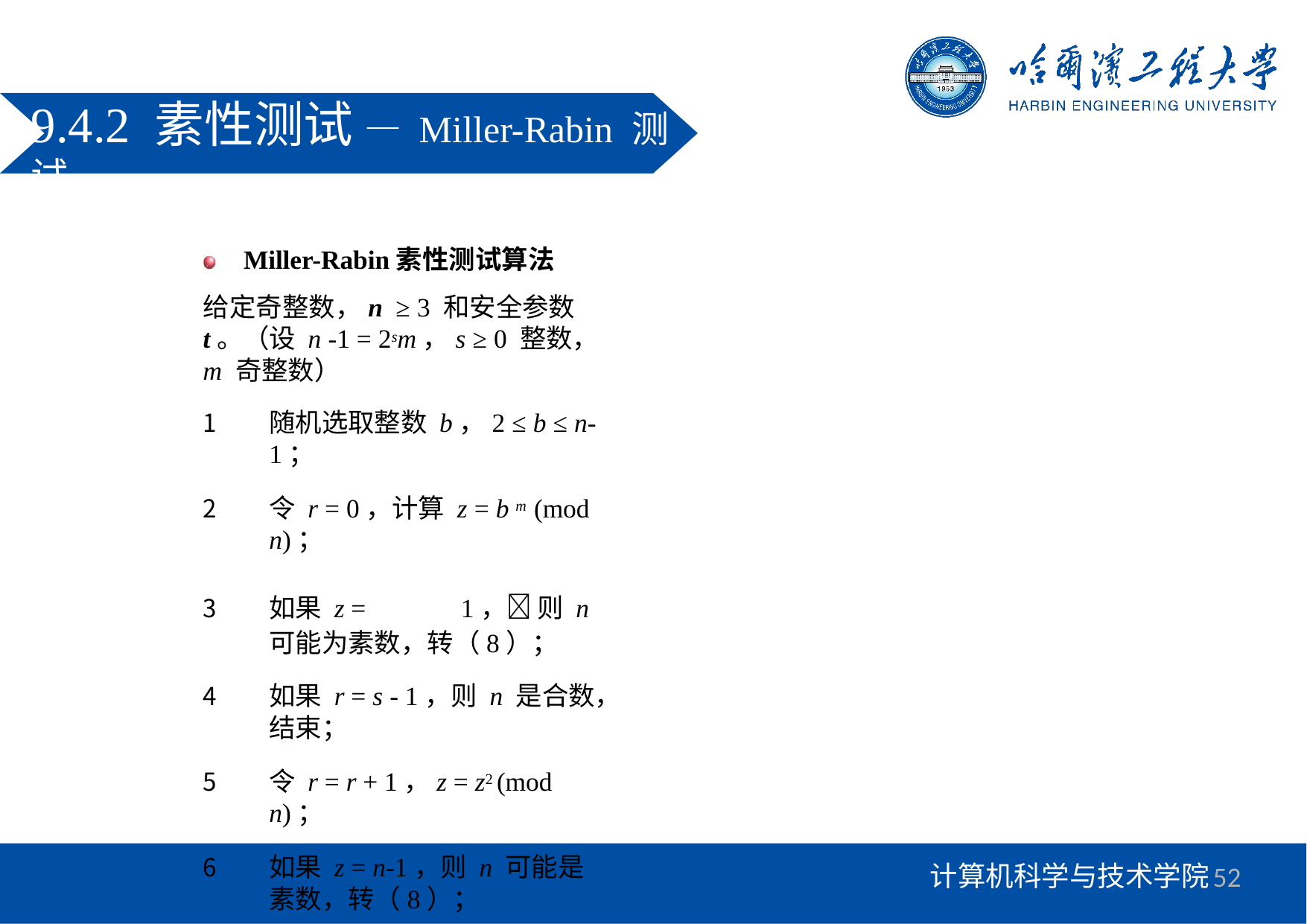

# 9.4.2 素性测试 — Miller-Rabin 测试
Miller-Rabin素性测试算法
给定奇整数，n ≥ 3 和安全参数 t。（设 n -1 = 2sm，s ≥ 0 整数，m 奇整数）
随机选取整数 b，2 ≤ b ≤ n-1；
令 r = 0，计算 z = b m (mod n)；
如果 z =	1，± 则 n 可能为素数，转（8）；
如果 r = s - 1，则 n 是合数，结束；
令 r = r + 1，z = z2 (mod n)；
如果 z = n-1，则 n 可能是素数，转（8）；
（7）转（5）；
（8）重复上述过程 t 次。
如果每次都得到“n 可能为素数”，则 n 为素数的概率为1- (1/4t)。

52